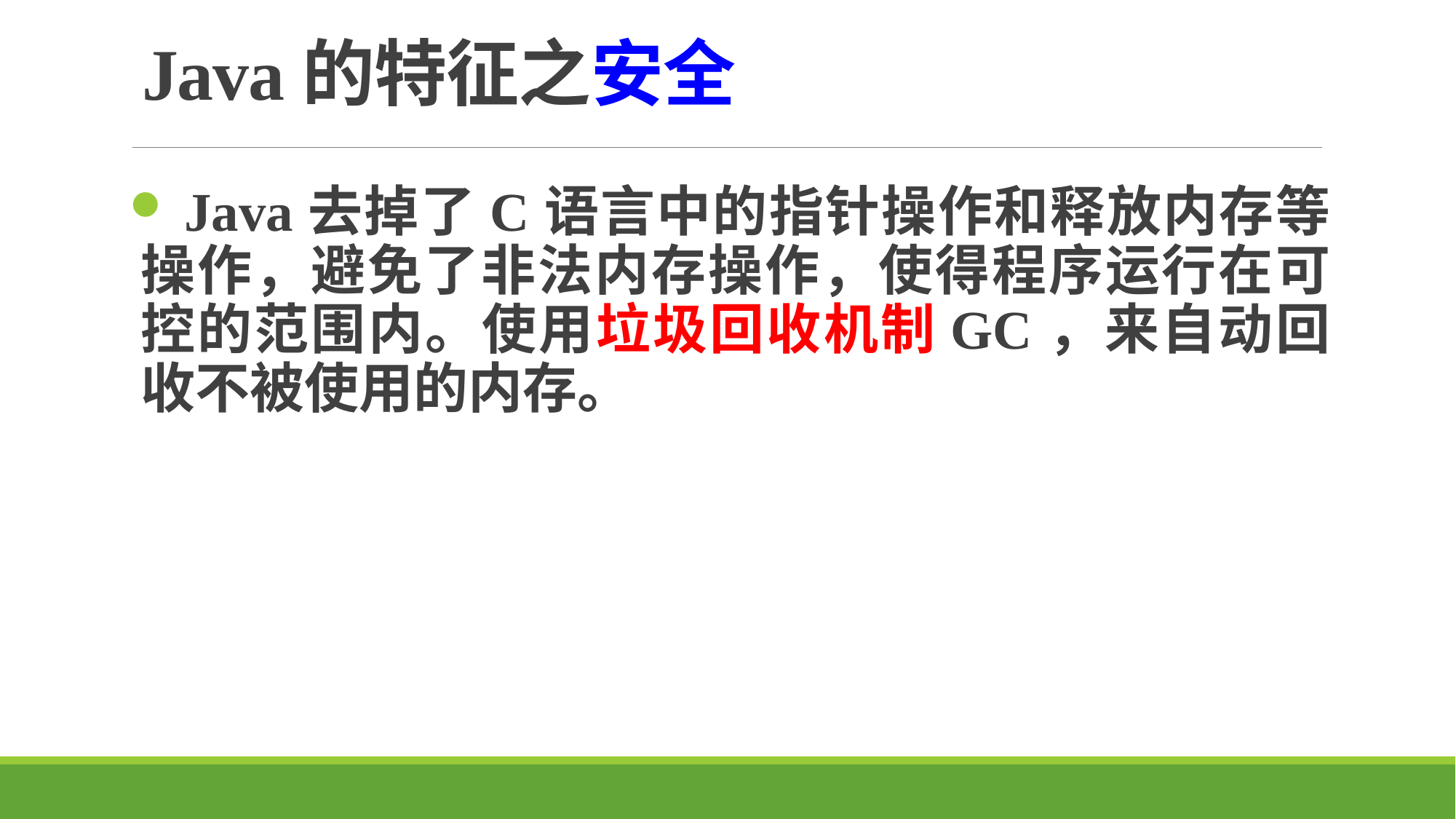

# Java的特征之安全
 Java去掉了C语言中的指针操作和释放内存等操作，避免了非法内存操作，使得程序运行在可控的范围内。使用垃圾回收机制GC，来自动回收不被使用的内存。